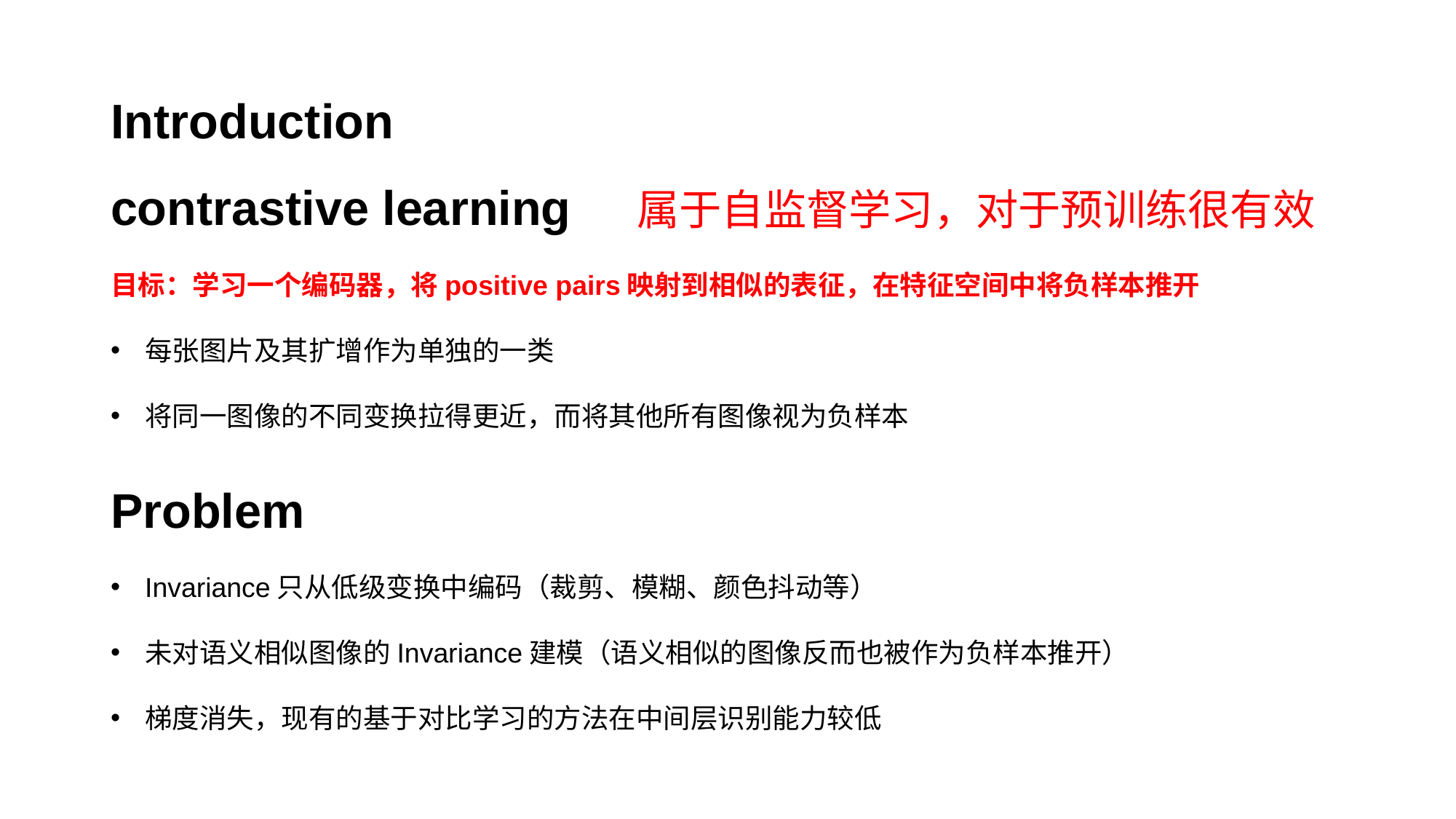

# Introduction
contrastive learning    属于自监督学习，对于预训练很有效

目标：学习一个编码器，将positive pairs映射到相似的表征，在特征空间中将负样本推开

每张图片及其扩增作为单独的一类

将同一图像的不同变换拉得更近，而将其他所有图像视为负样本
Problem

Invariance只从低级变换中编码（裁剪、模糊、颜色抖动等）

未对语义相似图像的Invariance建模（语义相似的图像反而也被作为负样本推开）

梯度消失，现有的基于对比学习的方法在中间层识别能力较低